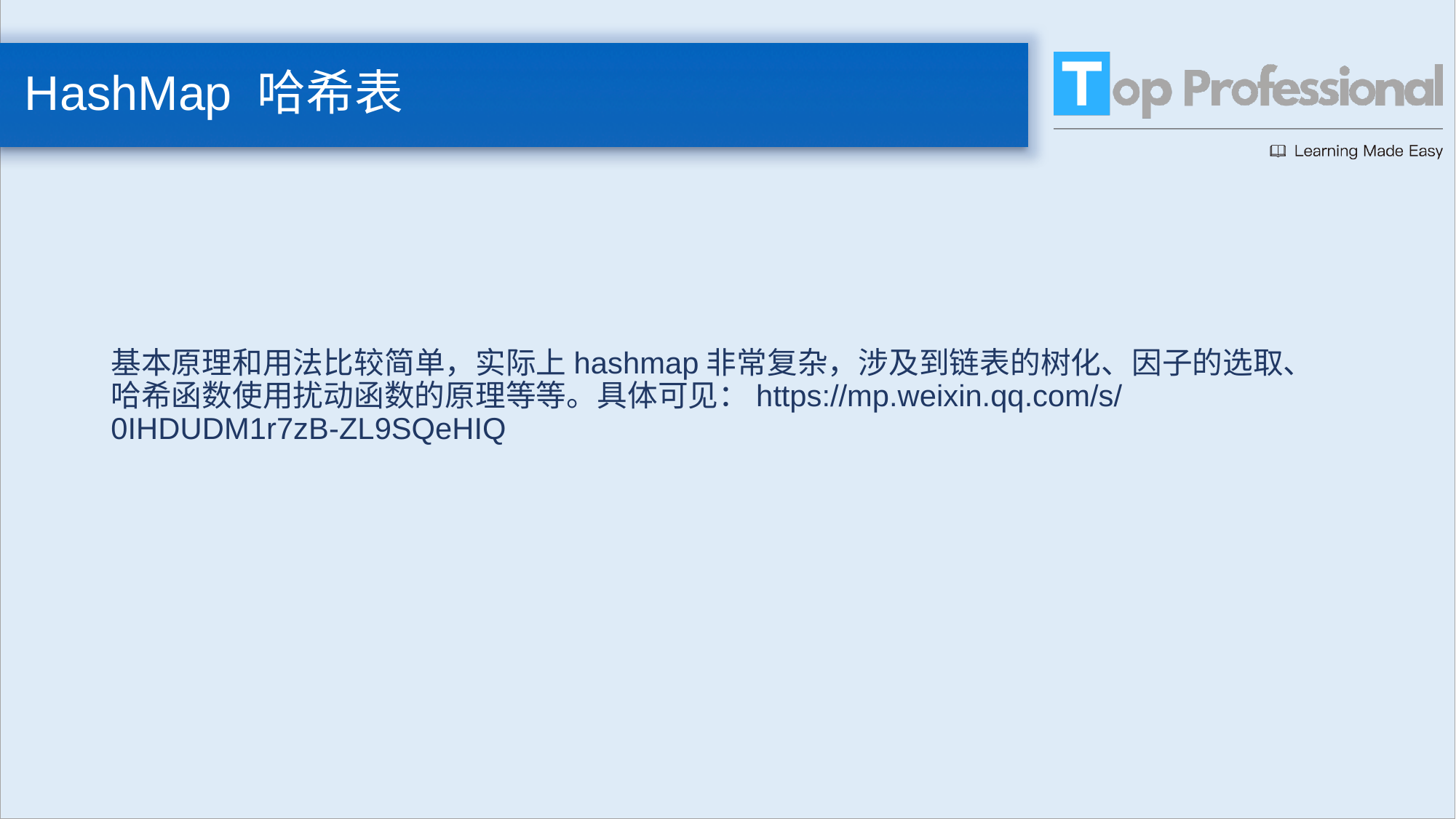

# HashMap 哈希表
基本原理和用法比较简单，实际上hashmap非常复杂，涉及到链表的树化、因子的选取、哈希函数使用扰动函数的原理等等。具体可见：https://mp.weixin.qq.com/s/0IHDUDM1r7zB-ZL9SQeHIQ